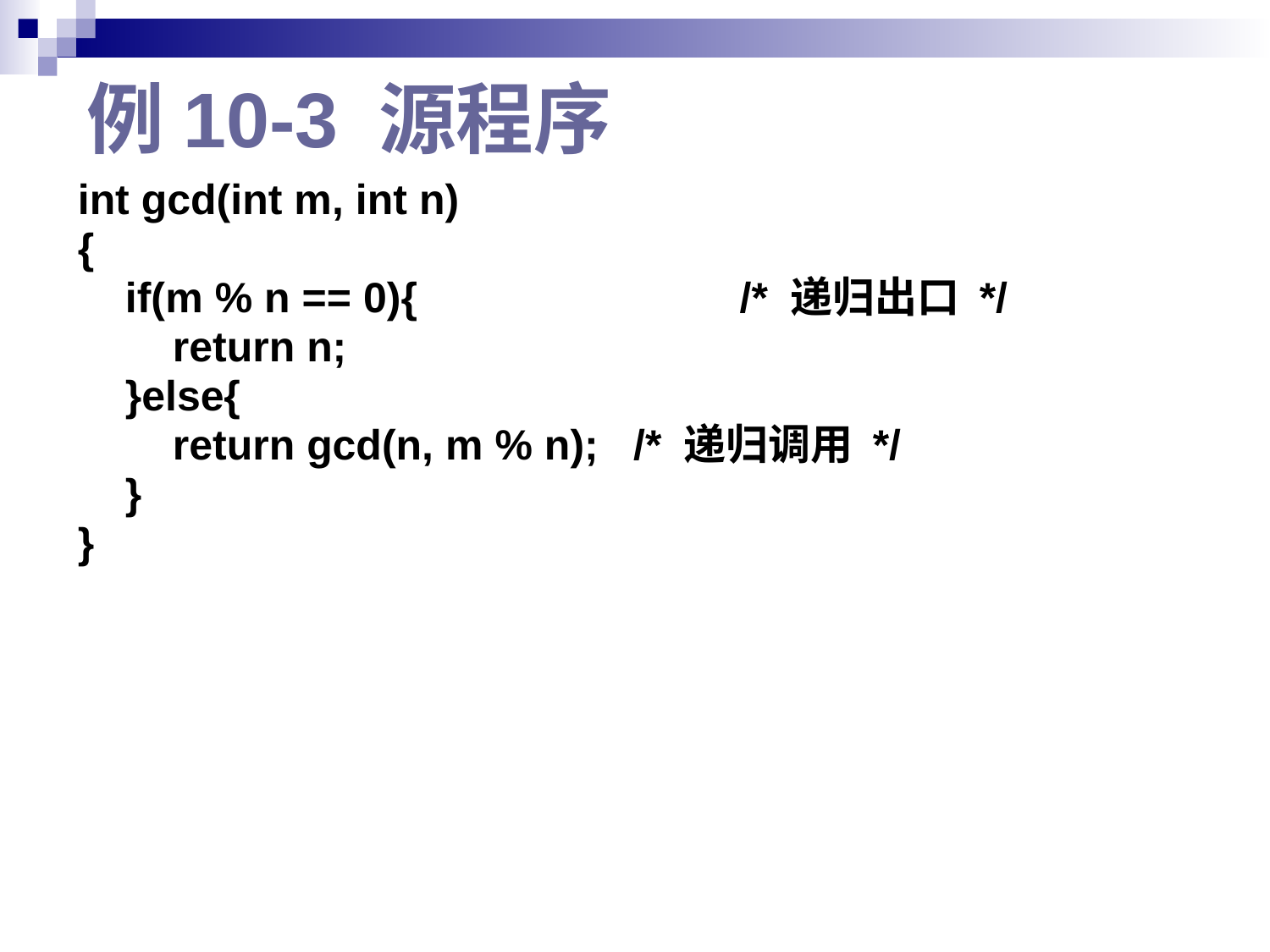

# 例10-3 源程序
int gcd(int m, int n)
{
    if(m % n == 0){ 		         /* 递归出口 */
        return n;
    }else{
        return gcd(n, m % n); 	/* 递归调用 */
    }
}